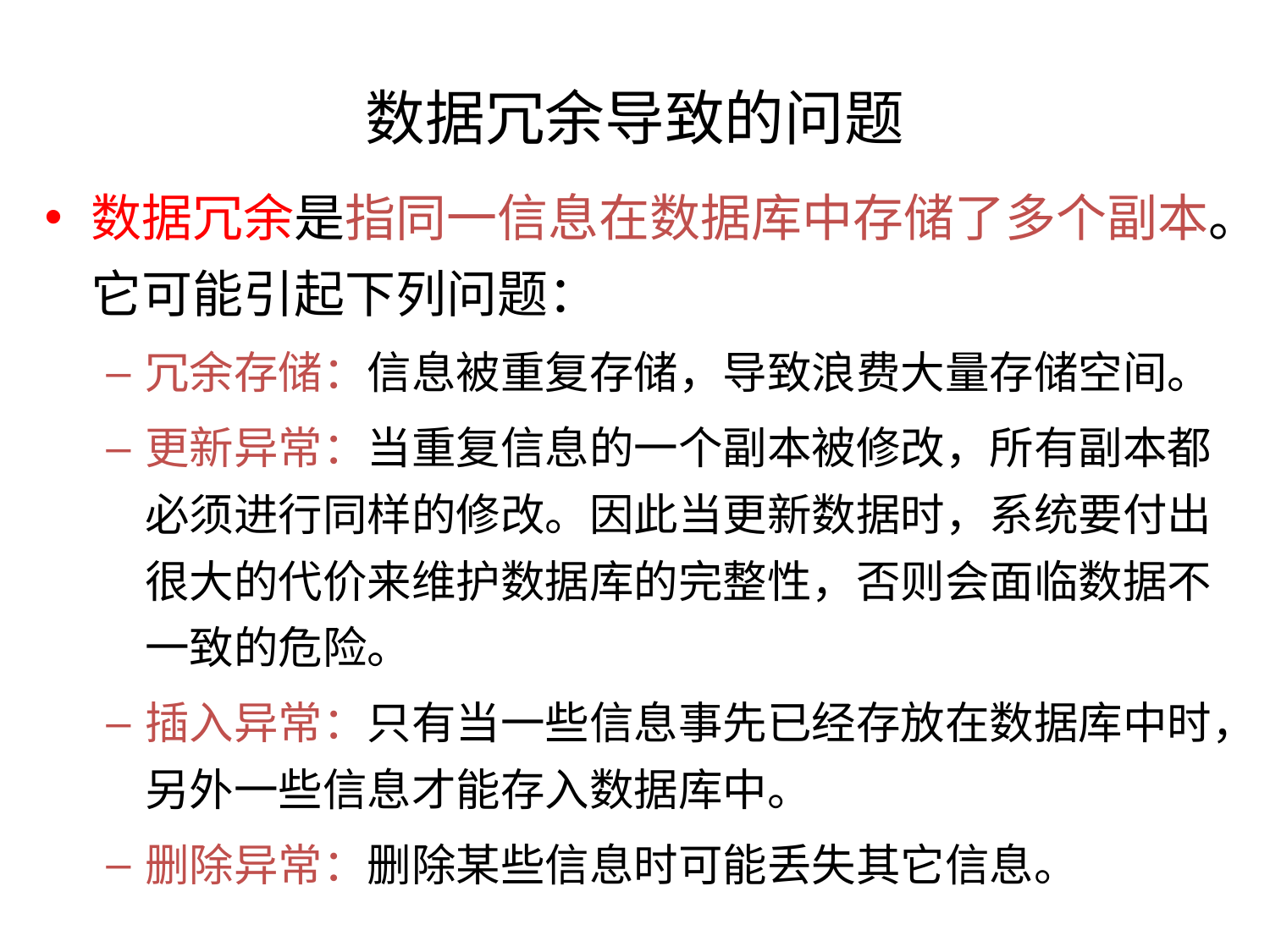

数据冗余导致的问题
数据冗余是指同一信息在数据库中存储了多个副本。它可能引起下列问题：
冗余存储：信息被重复存储，导致浪费大量存储空间。
更新异常：当重复信息的一个副本被修改，所有副本都必须进行同样的修改。因此当更新数据时，系统要付出很大的代价来维护数据库的完整性，否则会面临数据不一致的危险。
插入异常：只有当一些信息事先已经存放在数据库中时，另外一些信息才能存入数据库中。
删除异常：删除某些信息时可能丢失其它信息。